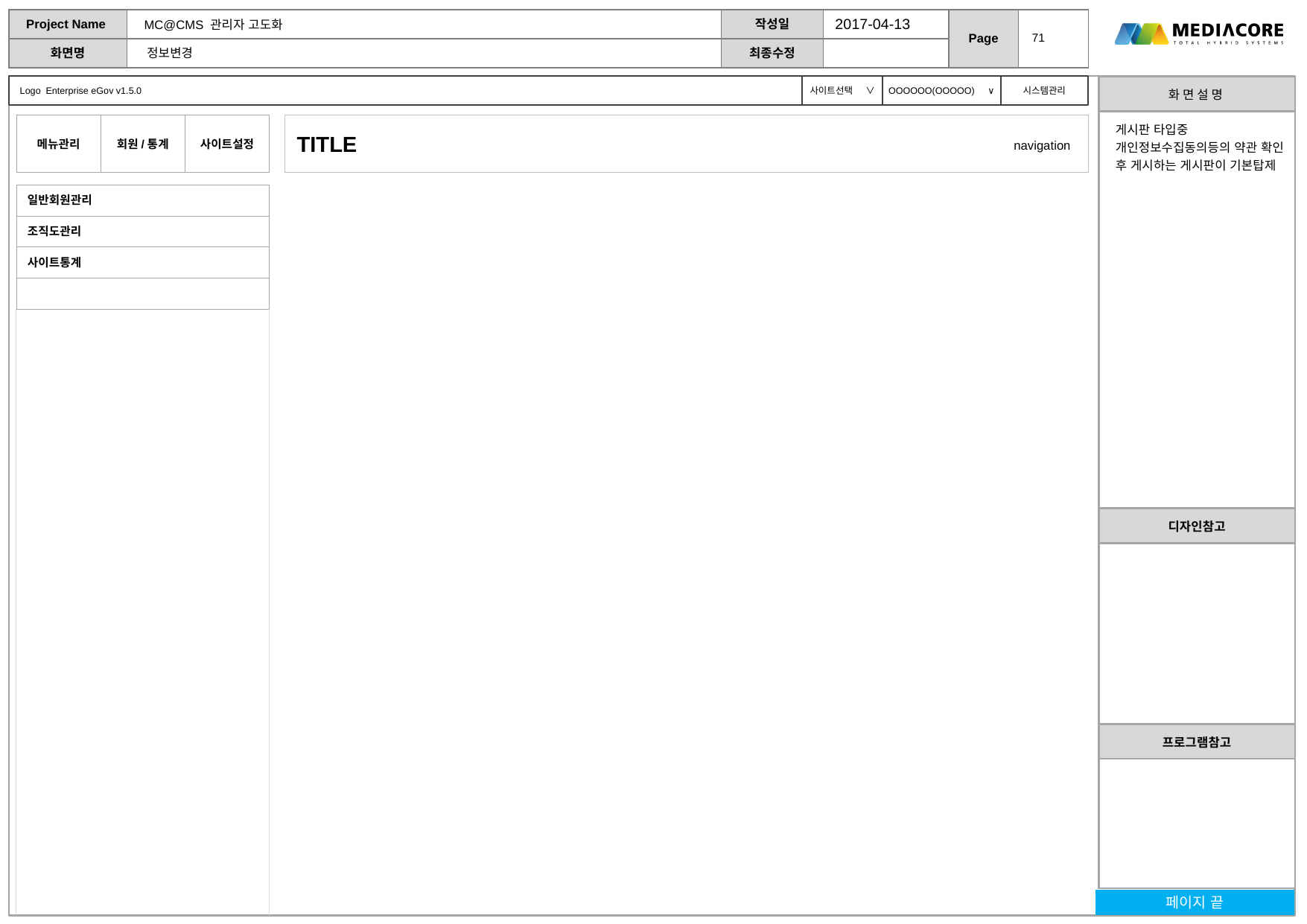

2017-04-13
71
정보변경
| 화 면 설 명 |
| --- |
| 게시판 타입중 개인정보수집동의등의 약관 확인 후 게시하는 게시판이 기본탑제 |
| 디자인참고 |
|  |
| 프로그램참고 |
|  |